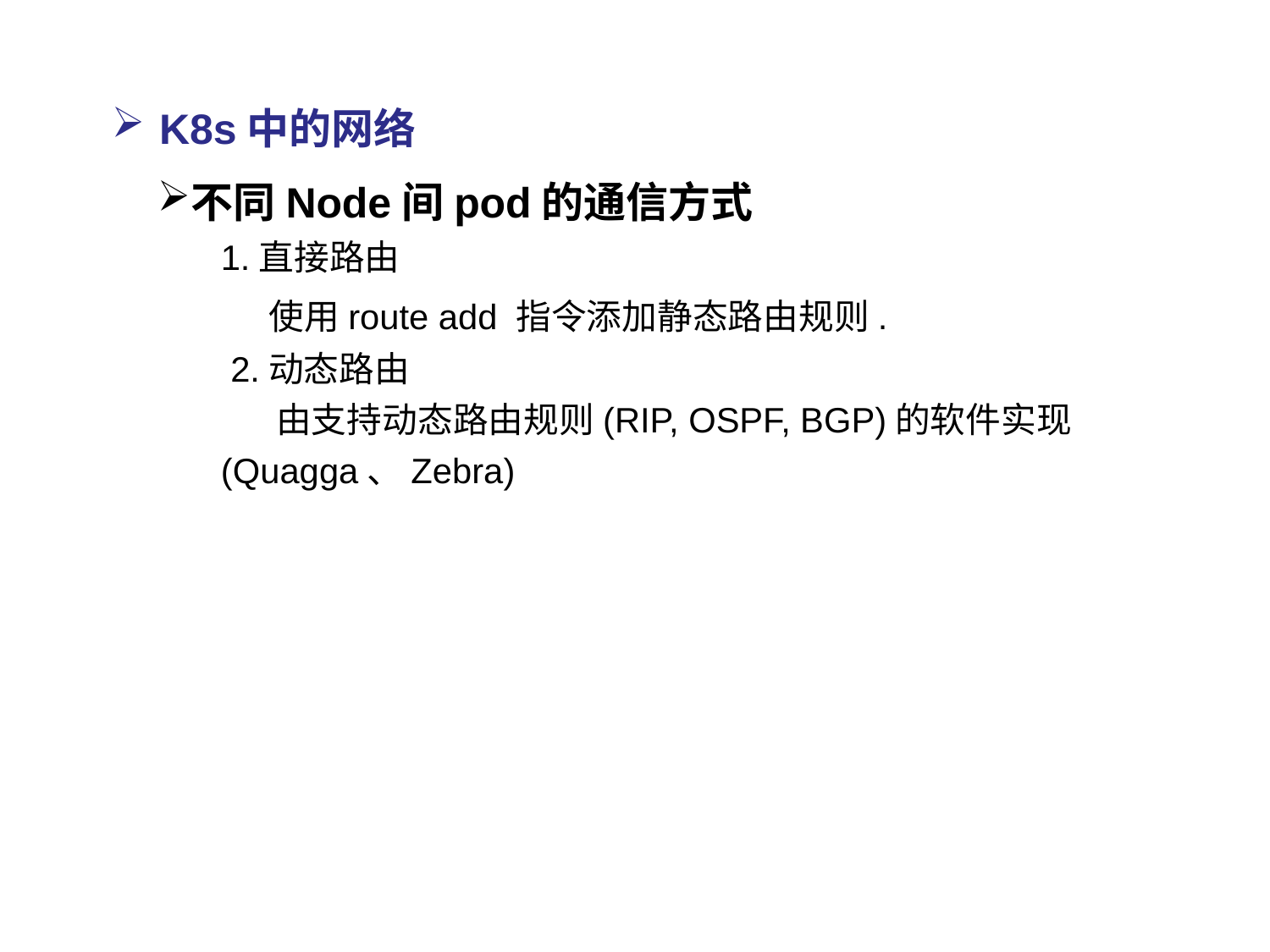

K8s中的网络
不同Node间pod的通信方式
1.直接路由
    使用route add 指令添加静态路由规则.
 2.动态路由
      由支持动态路由规则(RIP, OSPF, BGP)的软件实现(Quagga、Zebra)